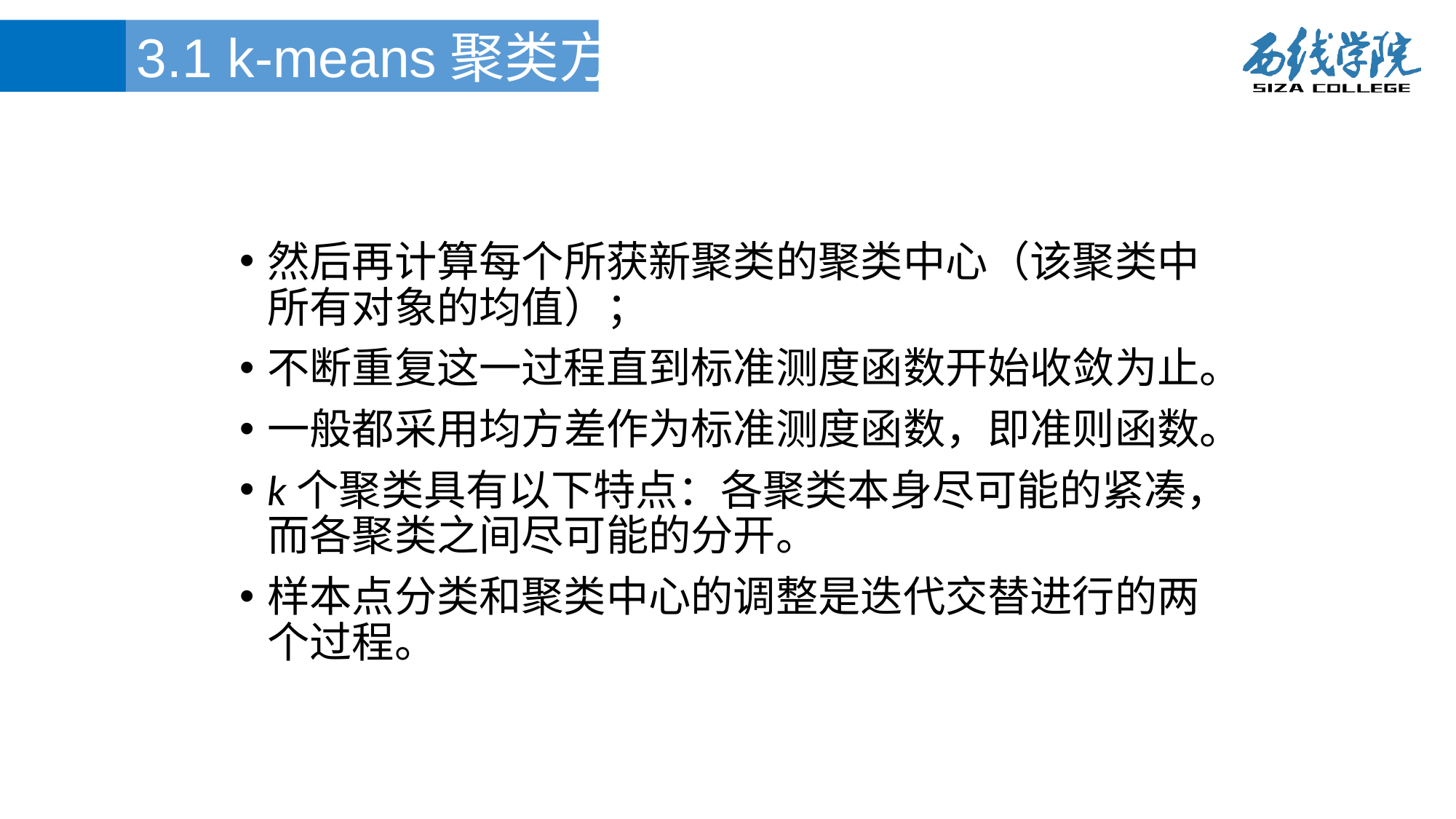

3.1 k-means聚类方法

然后再计算每个所获新聚类的聚类中心（该聚类中所有对象的均值）；
不断重复这一过程直到标准测度函数开始收敛为止。
一般都采用均方差作为标准测度函数，即准则函数。
k个聚类具有以下特点：各聚类本身尽可能的紧凑，而各聚类之间尽可能的分开。
样本点分类和聚类中心的调整是迭代交替进行的两个过程。